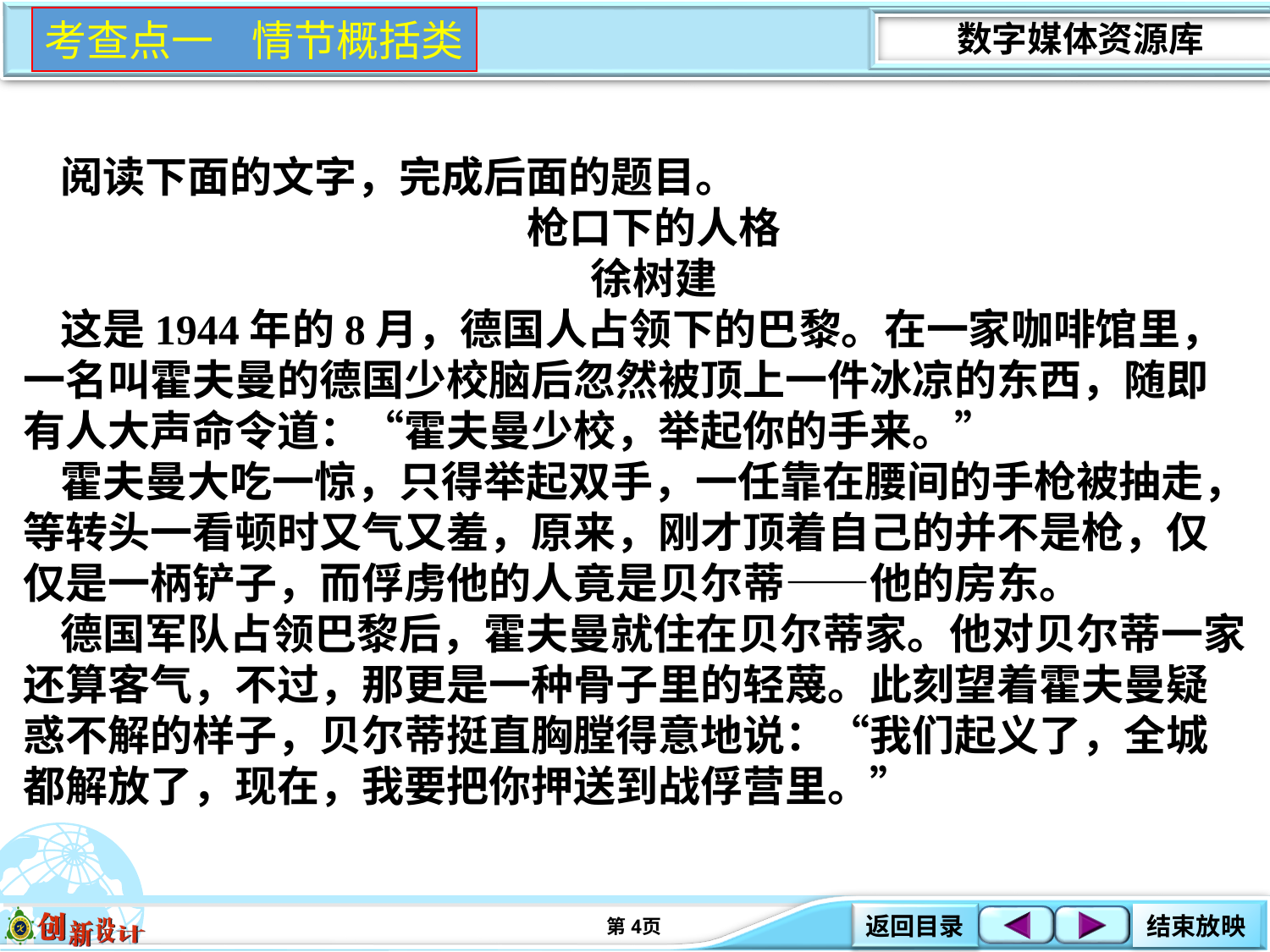

考查点一    情节概括类
阅读下面的文字，完成后面的题目。
枪口下的人格
徐树建
这是1944年的8月，德国人占领下的巴黎。在一家咖啡馆里，一名叫霍夫曼的德国少校脑后忽然被顶上一件冰凉的东西，随即有人大声命令道：“霍夫曼少校，举起你的手来。”
霍夫曼大吃一惊，只得举起双手，一任靠在腰间的手枪被抽走，等转头一看顿时又气又羞，原来，刚才顶着自己的并不是枪，仅仅是一柄铲子，而俘虏他的人竟是贝尔蒂——他的房东。
德国军队占领巴黎后，霍夫曼就住在贝尔蒂家。他对贝尔蒂一家还算客气，不过，那更是一种骨子里的轻蔑。此刻望着霍夫曼疑惑不解的样子，贝尔蒂挺直胸膛得意地说：“我们起义了，全城都解放了，现在，我要把你押送到战俘营里。”